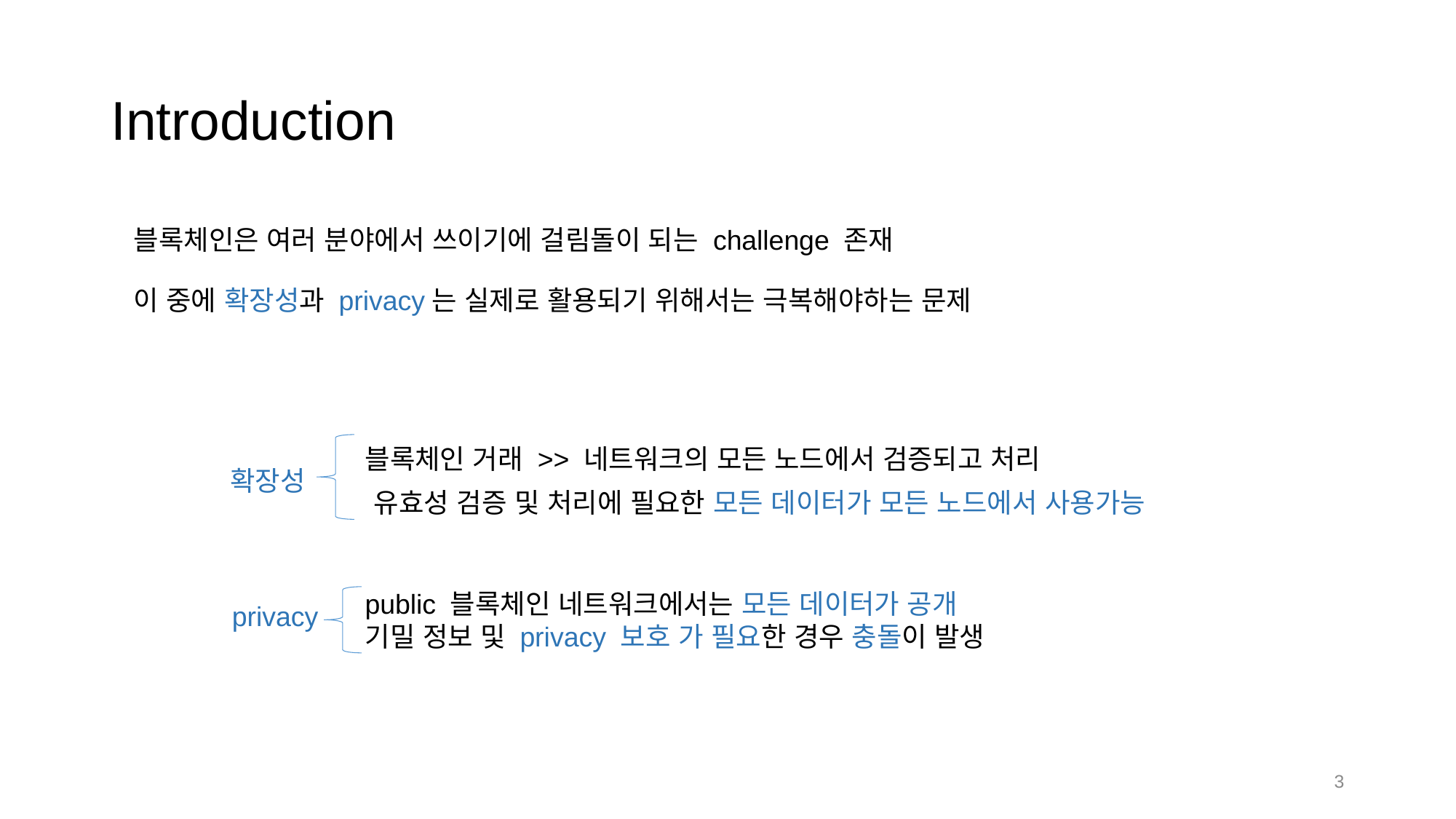

# Introduction
블록체인은 여러 분야에서 쓰이기에 걸림돌이 되는 challenge 존재
이 중에 확장성과 privacy는 실제로 활용되기 위해서는 극복해야하는 문제

블록체인 거래 >> 네트워크의 모든 노드에서 검증되고 처리
확장성
유효성 검증 및 처리에 필요한 모든 데이터가 모든 노드에서 사용가능
public 블록체인 네트워크에서는 모든 데이터가 공개
기밀 정보 및 privacy 보호 가 필요한 경우 충돌이 발생

privacy
3